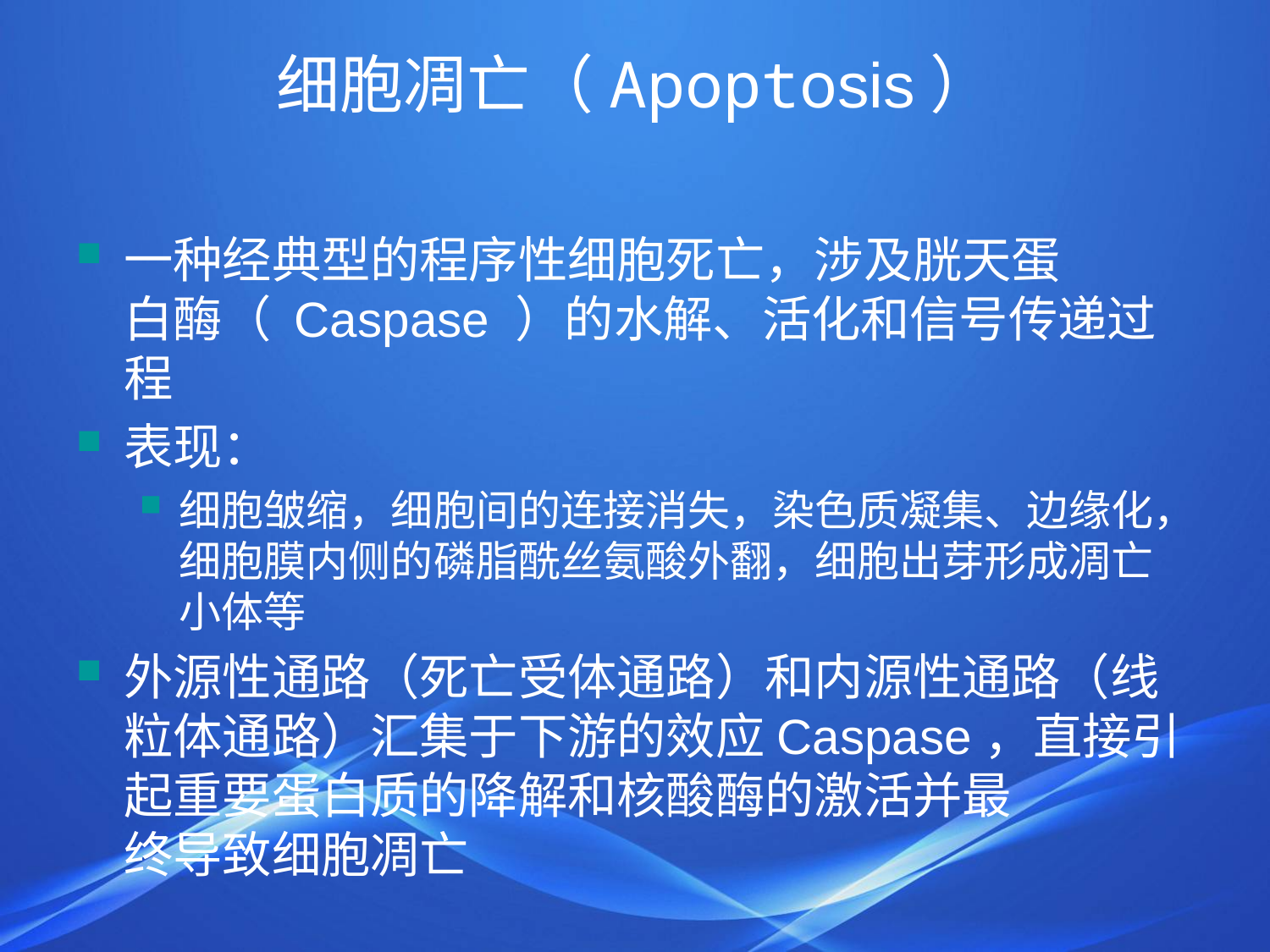

# 细胞凋亡（Apoptosis）
一种经典型的程序性细胞死亡，涉及胱天蛋
白酶（ Caspase ）的水解、活化和信号传递过程
表现：
细胞皱缩，细胞间的连接消失，染色质凝集、边缘化，细胞膜内侧的磷脂酰丝氨酸外翻，细胞出芽形成凋亡小体等
外源性通路（死亡受体通路）和内源性通路（线粒体通路）汇集于下游的效应Caspase，直接引起重要蛋白质的降解和核酸酶的激活并最
终导致细胞凋亡